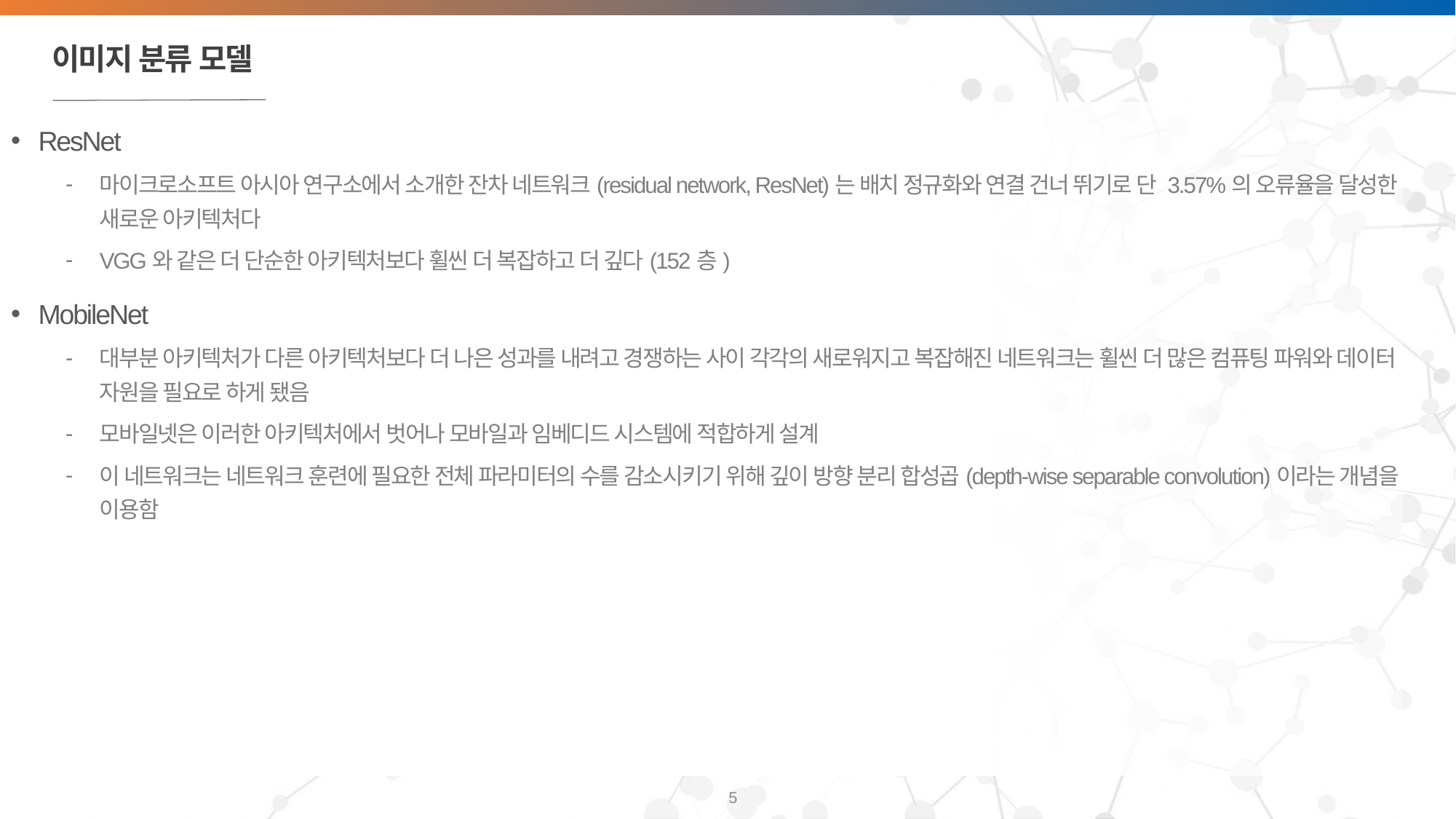

# 이미지 분류 모델

ResNet
마이크로소프트 아시아 연구소에서 소개한 잔차 네트워크(residual network, ResNet)는 배치 정규화와 연결 건너 뛰기로 단 3.57%의 오류율을 달성한 새로운 아키텍처다
VGG와 같은 더 단순한 아키텍처보다 휠씬 더 복잡하고 더 깊다(152층)
MobileNet
대부분 아키텍처가 다른 아키텍처보다 더 나은 성과를 내려고 경쟁하는 사이 각각의 새로워지고 복잡해진 네트워크는 휠씬 더 많은 컴퓨팅 파워와 데이터 자원을 필요로 하게 됐음
모바일넷은 이러한 아키텍처에서 벗어나 모바일과 임베디드 시스템에 적합하게 설계
이 네트워크는 네트워크 훈련에 필요한 전체 파라미터의 수를 감소시키기 위해 깊이 방향 분리 합성곱(depth-wise separable convolution)이라는 개념을 이용함
5